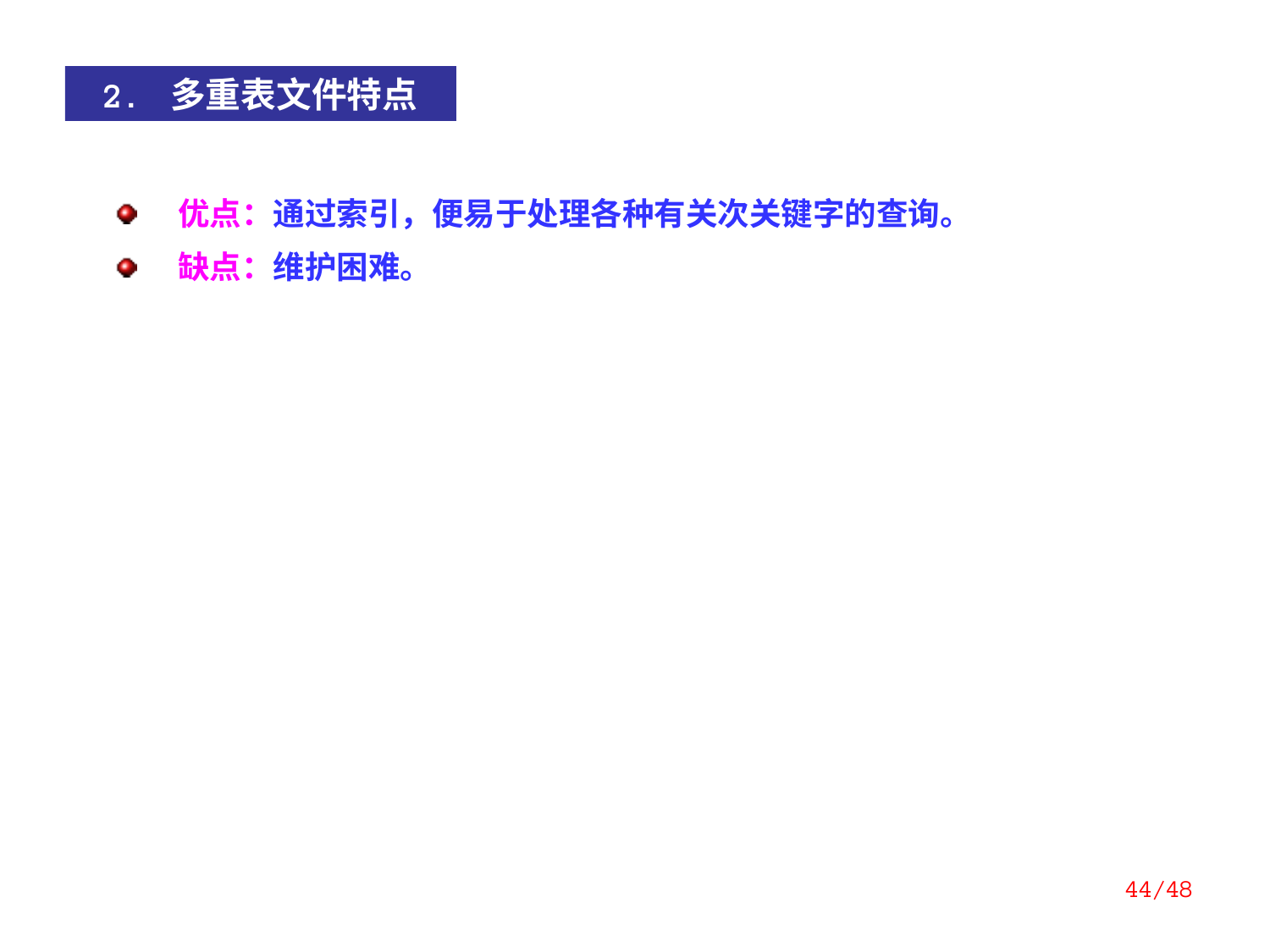

2. 多重表文件特点
优点：通过索引，便易于处理各种有关次关键字的查询。
缺点：维护困难。
44/48